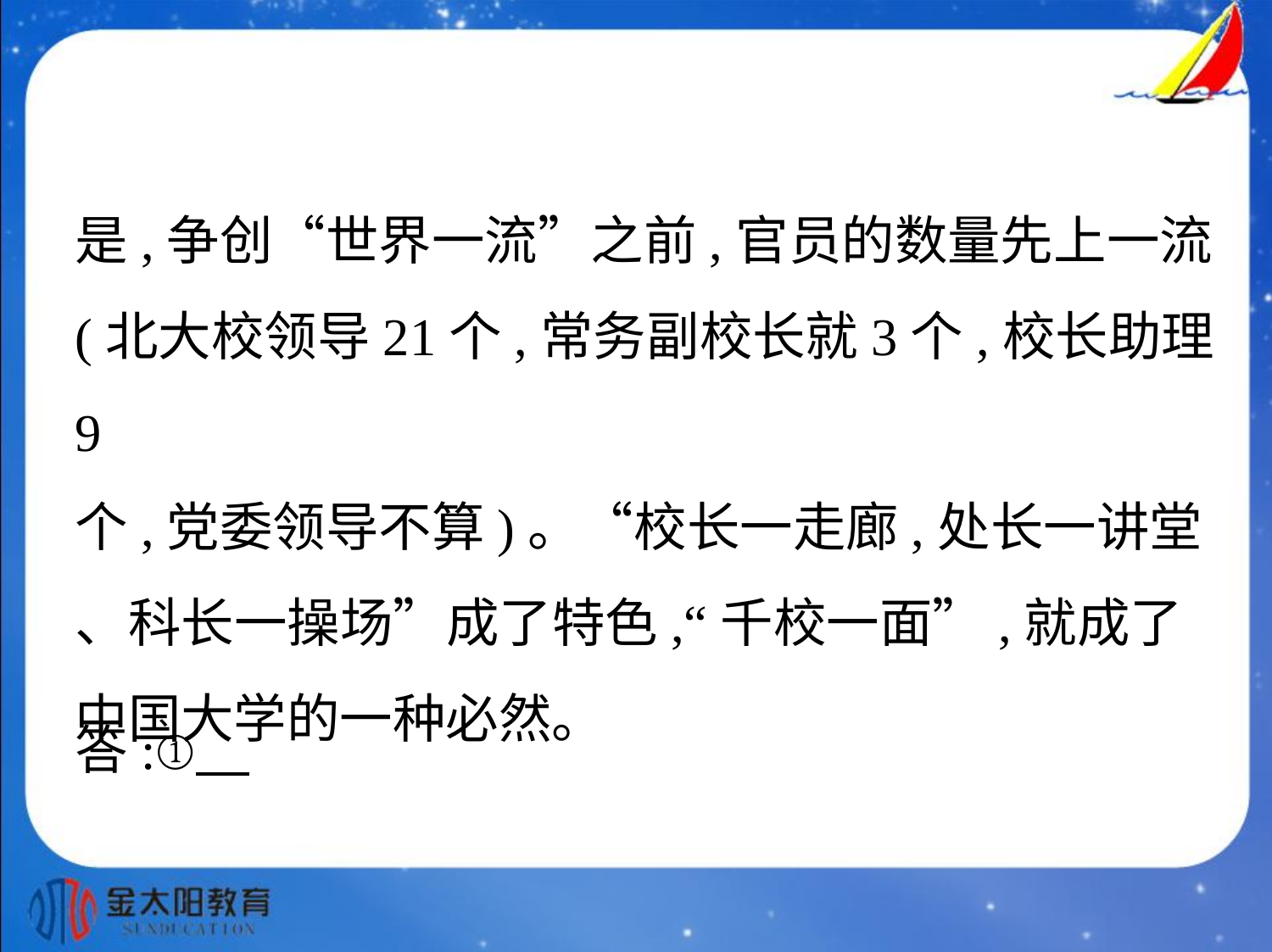

是,争创“世界一流”之前,官员的数量先上一流
(北大校领导21个,常务副校长就3个,校长助理9
个,党委领导不算)。“校长一走廊,处长一讲堂
、科长一操场”成了特色,“千校一面”,就成了
中国大学的一种必然。
答:①